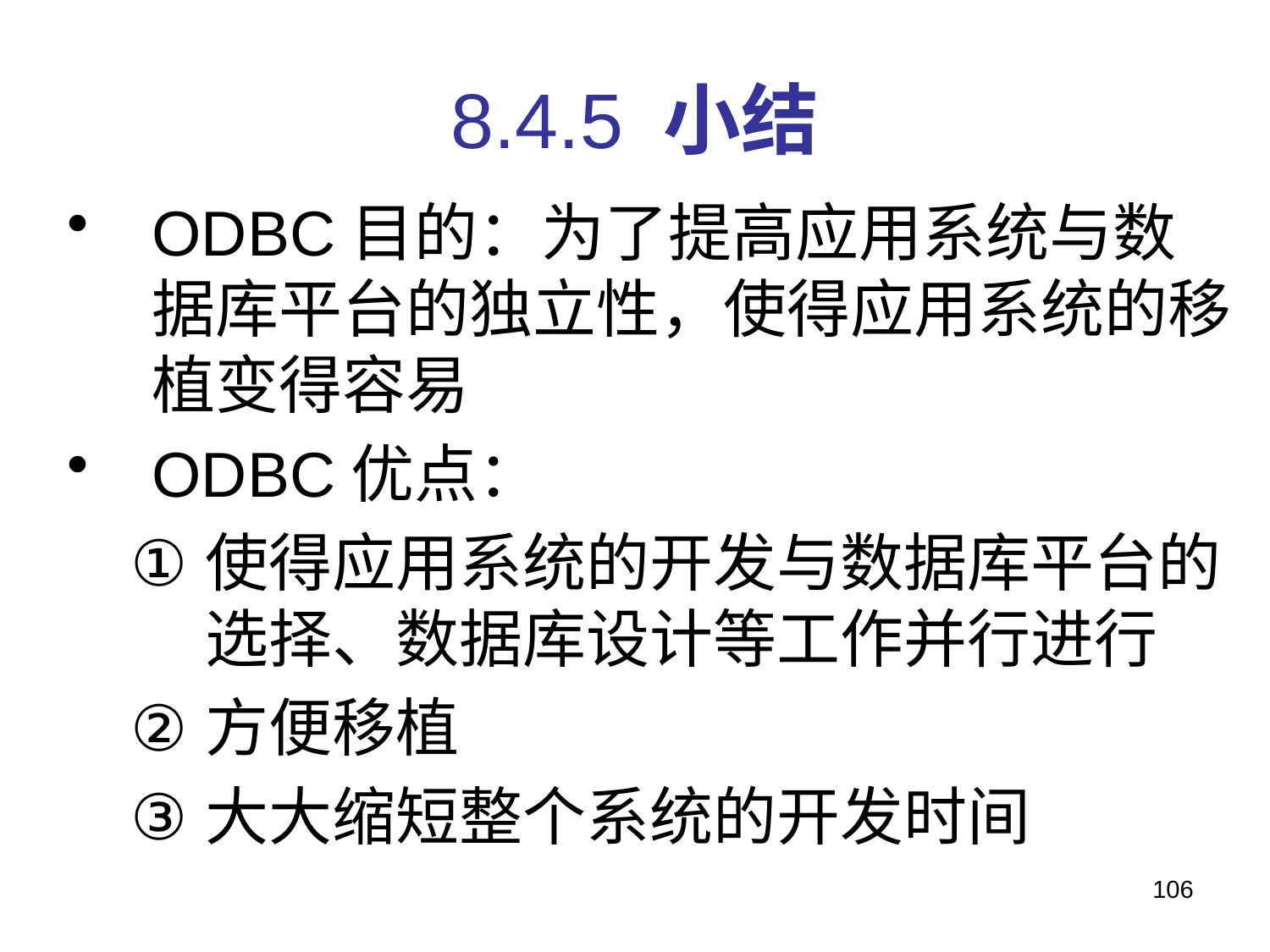

# 8.4.5 小结
ODBC目的：为了提高应用系统与数据库平台的独立性，使得应用系统的移植变得容易
ODBC优点：
使得应用系统的开发与数据库平台的选择、数据库设计等工作并行进行
方便移植
大大缩短整个系统的开发时间
106